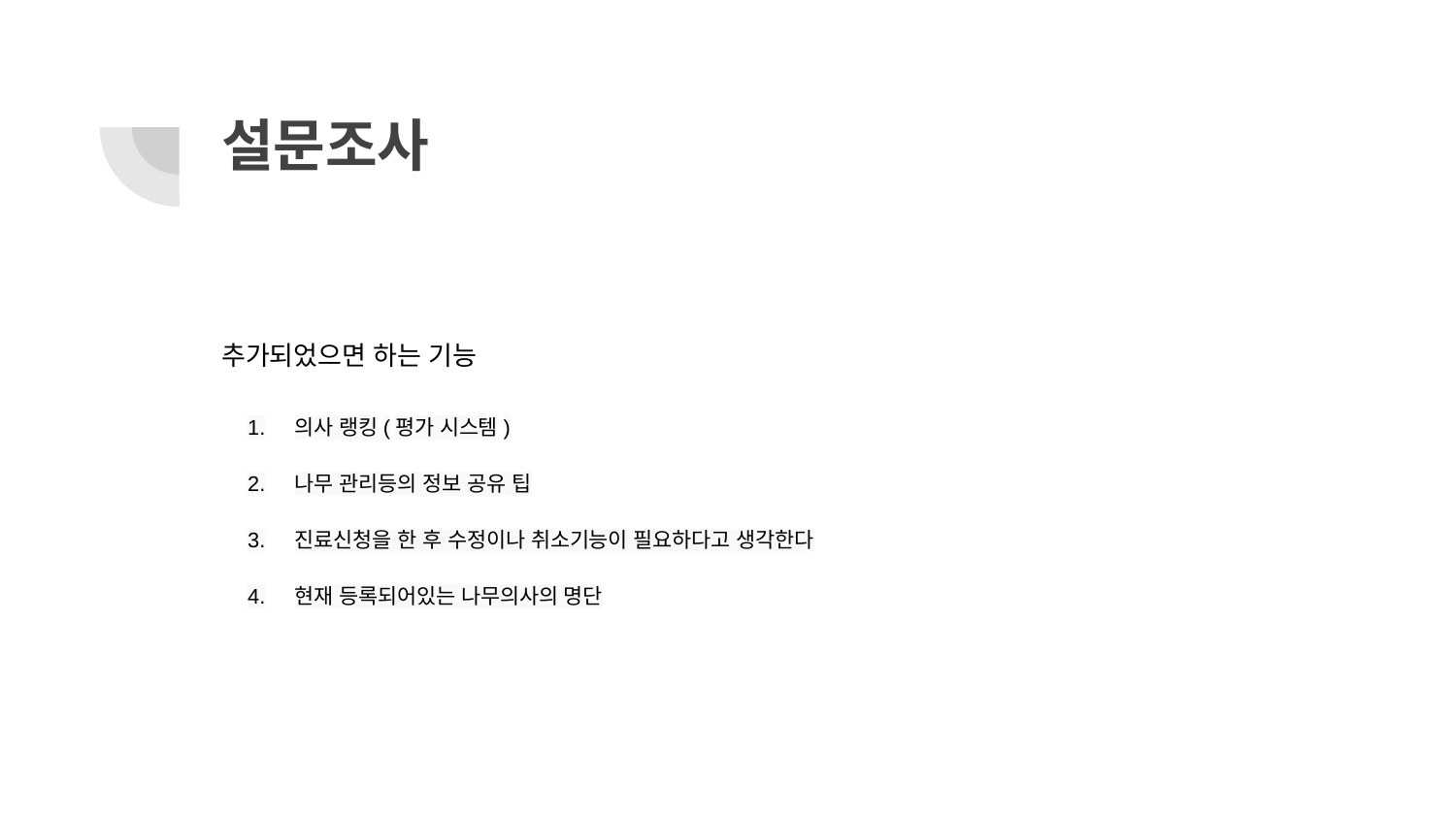

설문조사
추가되었으면 하는 기능
의사 랭킹(평가 시스템)
나무 관리등의 정보 공유 팁
진료신청을 한 후 수정이나 취소기능이 필요하다고 생각한다
현재 등록되어있는 나무의사의 명단